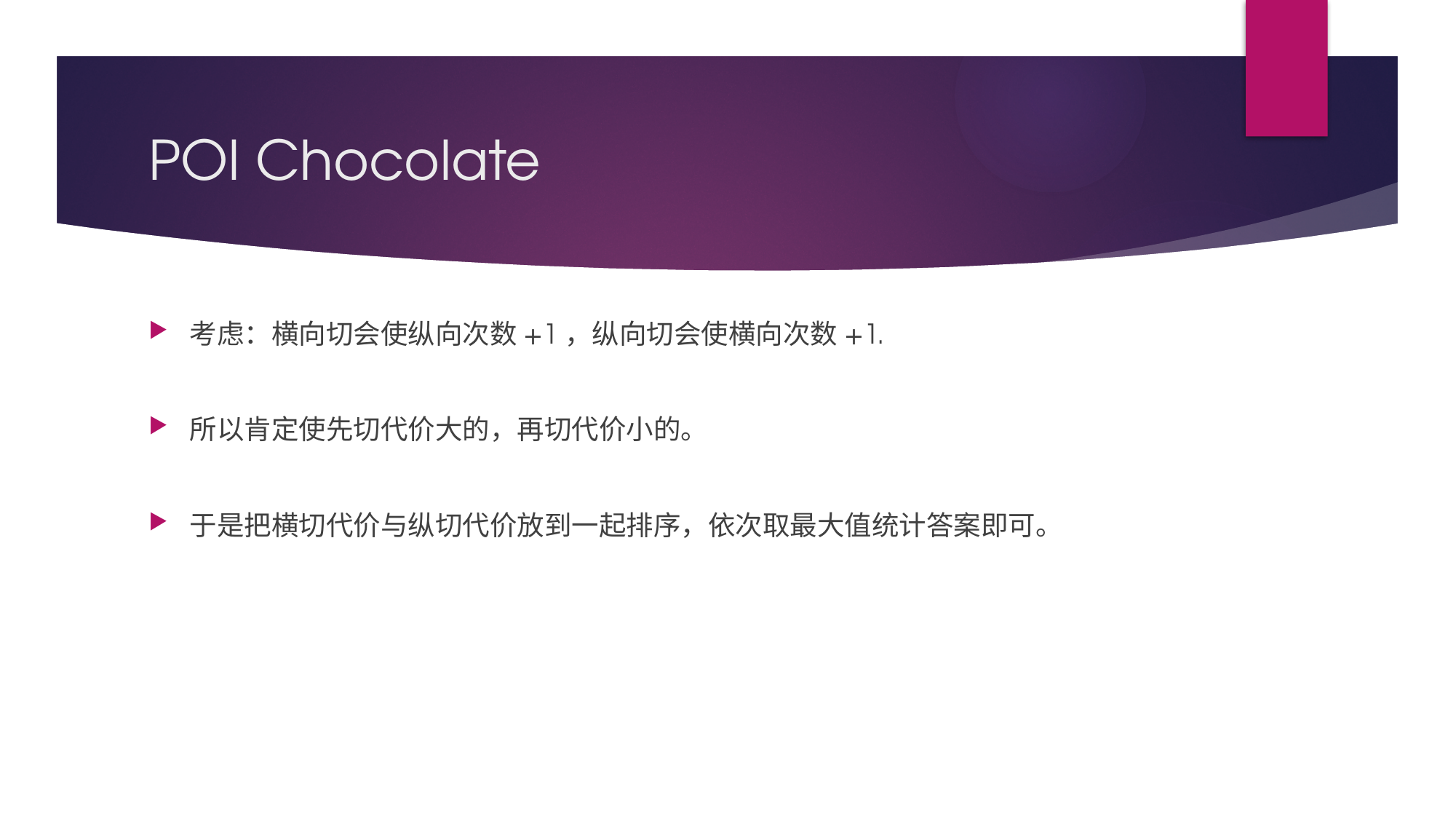

# POI Chocolate
考虑：横向切会使纵向次数+1，纵向切会使横向次数+1.

所以肯定使先切代价大的，再切代价小的。

于是把横切代价与纵切代价放到一起排序，依次取最大值统计答案即可。